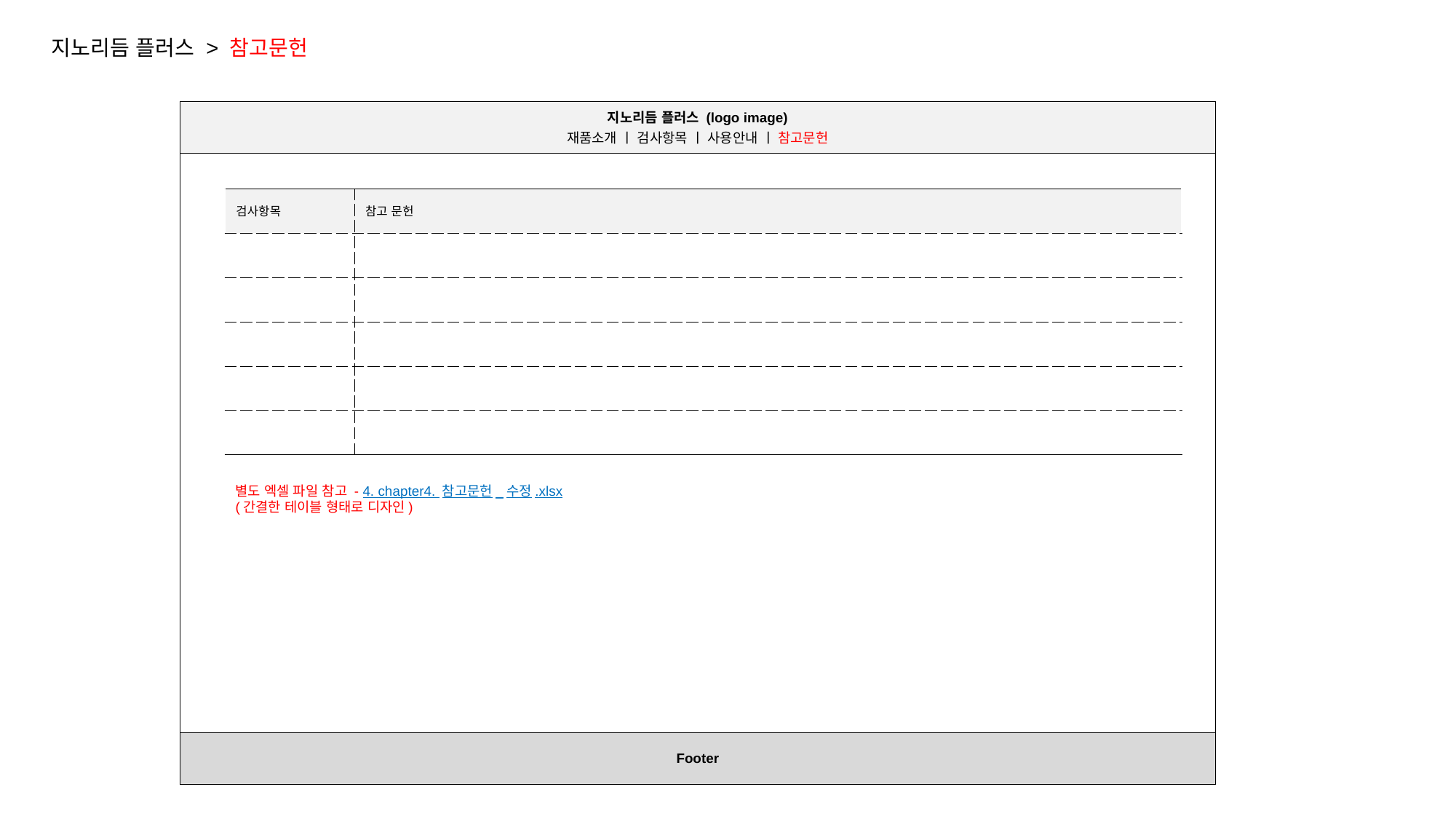

지노리듬 플러스 > 참고문헌
지노리듬 플러스 (logo image)

재품소개 ㅣ 검사항목 ㅣ 사용안내 ㅣ 참고문헌

| 검사항목 | 참고 문헌 |
| --- | --- |
|  |  |
|  |  |
|  |  |
|  |  |
|  |  |
별도 엑셀 파일 참고 - 4. chapter4. 참고문헌_수정.xlsx
(간결한 테이블 형태로 디자인)
Footer